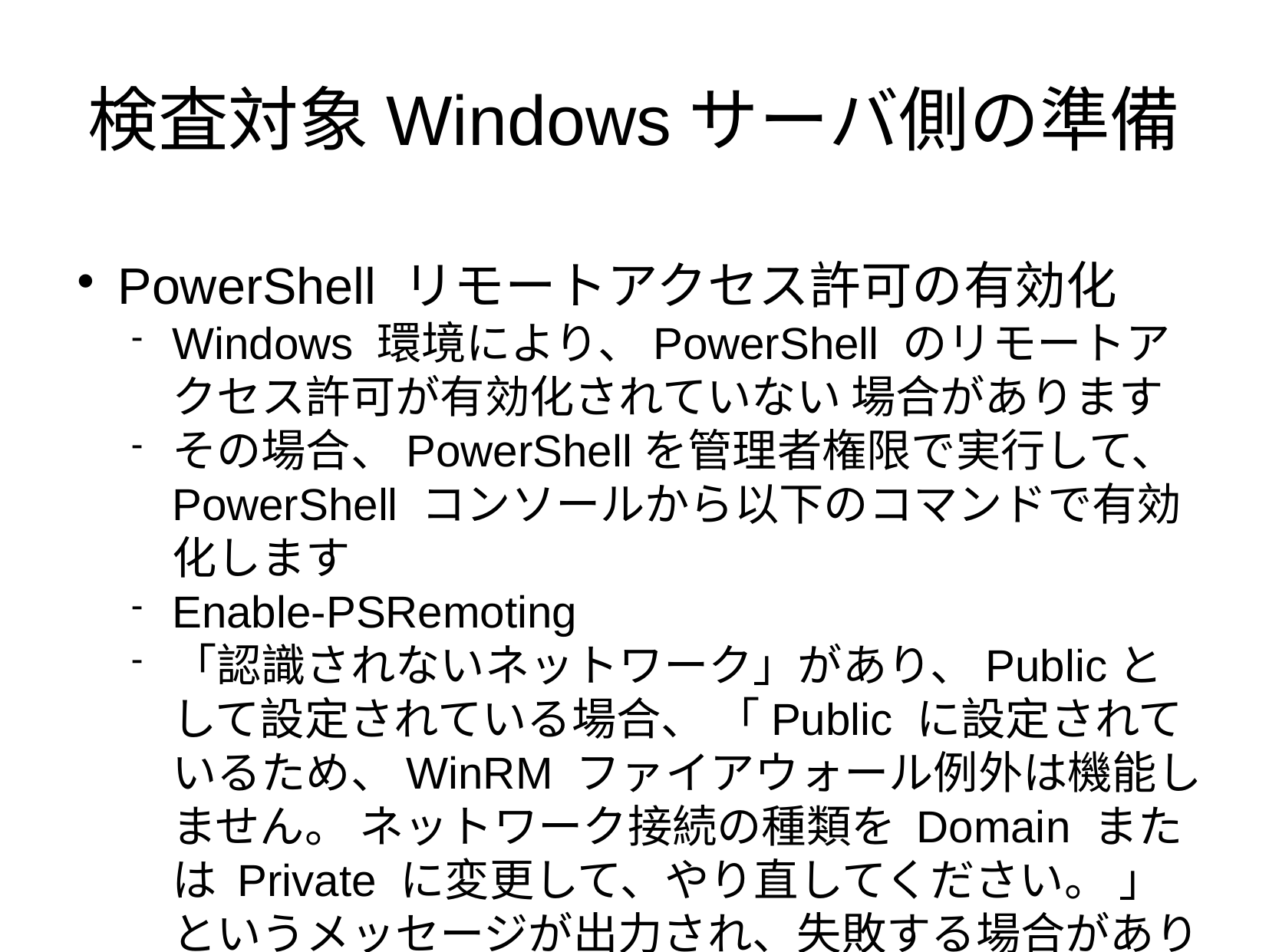

検査対象Windowsサーバ側の準備

PowerShell リモートアクセス許可の有効化
Windows 環境により、PowerShell のリモートアクセス許可が有効化されていない 場合があります
その場合、PowerShellを管理者権限で実行して、PowerShell コンソールから以下のコマンドで有効化します
Enable-PSRemoting
「認識されないネットワーク」があり、Publicとして設定されている場合、 「Public に設定されているため、WinRM ファイアウォール例外は機能しません。 ネットワーク接続の種類を Domain または Private に変更して、やり直してください。 」 というメッセージが出力され、失敗する場合があります
その場合、以下のオプションを 追加して有効化を試してください
Enable-PSRemoting -SkipNetworkProfileCheck
Windows Server 2012 R2 以上の場合、リモートアクセス許可の既定値は有効化です